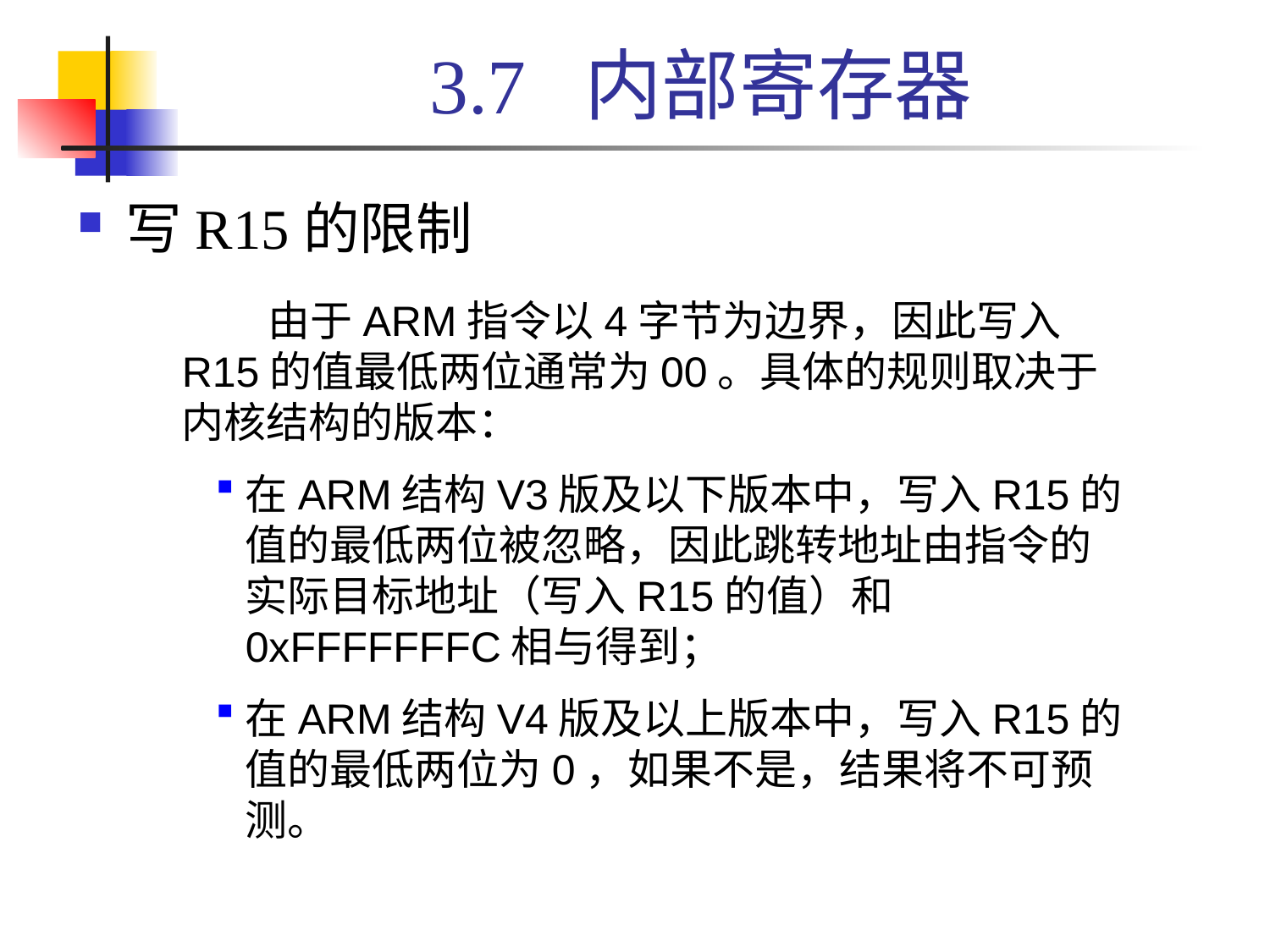

# 3.7  内部寄存器
写R15的限制
        由于ARM指令以4字节为边界，因此写入R15的值最低两位通常为00。具体的规则取决于内核结构的版本：
在ARM结构V3版及以下版本中，写入R15的值的最低两位被忽略，因此跳转地址由指令的实际目标地址（写入R15的值）和0xFFFFFFFC相与得到；
在ARM结构V4版及以上版本中，写入R15的值的最低两位为0，如果不是，结果将不可预测。